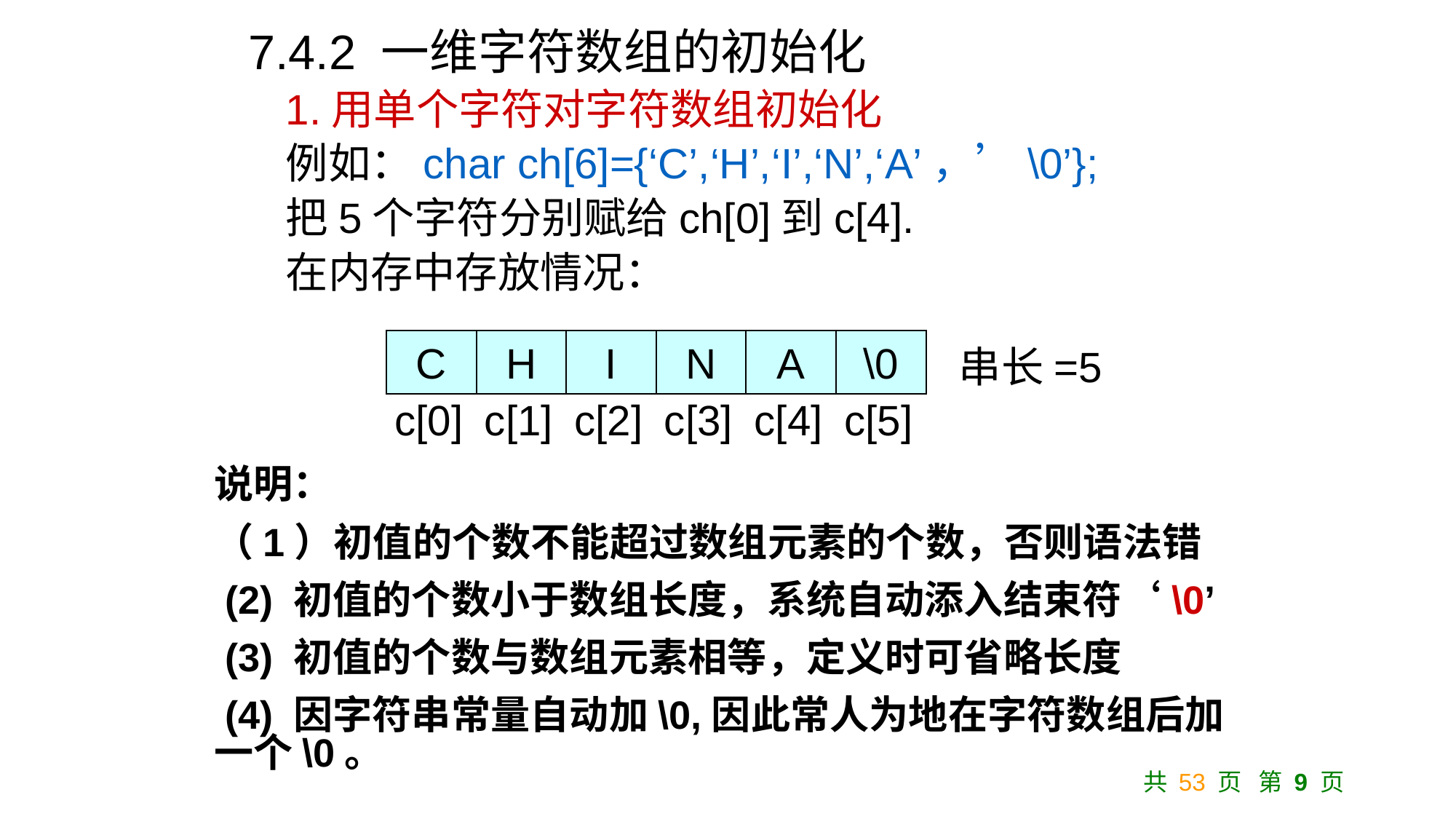

7.4.2 一维字符数组的初始化
1.用单个字符对字符数组初始化
例如：char ch[6]={‘C’,‘H’,‘I’,‘N’,‘A’，’\0’};
把5个字符分别赋给ch[0]到c[4].
在内存中存放情况：
串长=5
C
H
I
N
A
\0
c[0]
c[1]
c[2]
c[3]
c[4]
c[5]
说明：
（1）初值的个数不能超过数组元素的个数，否则语法错
 (2) 初值的个数小于数组长度，系统自动添入结束符‘\0’
 (3) 初值的个数与数组元素相等，定义时可省略长度
 (4) 因字符串常量自动加\0,因此常人为地在字符数组后加一个\0。
共 53 页   第 9 页